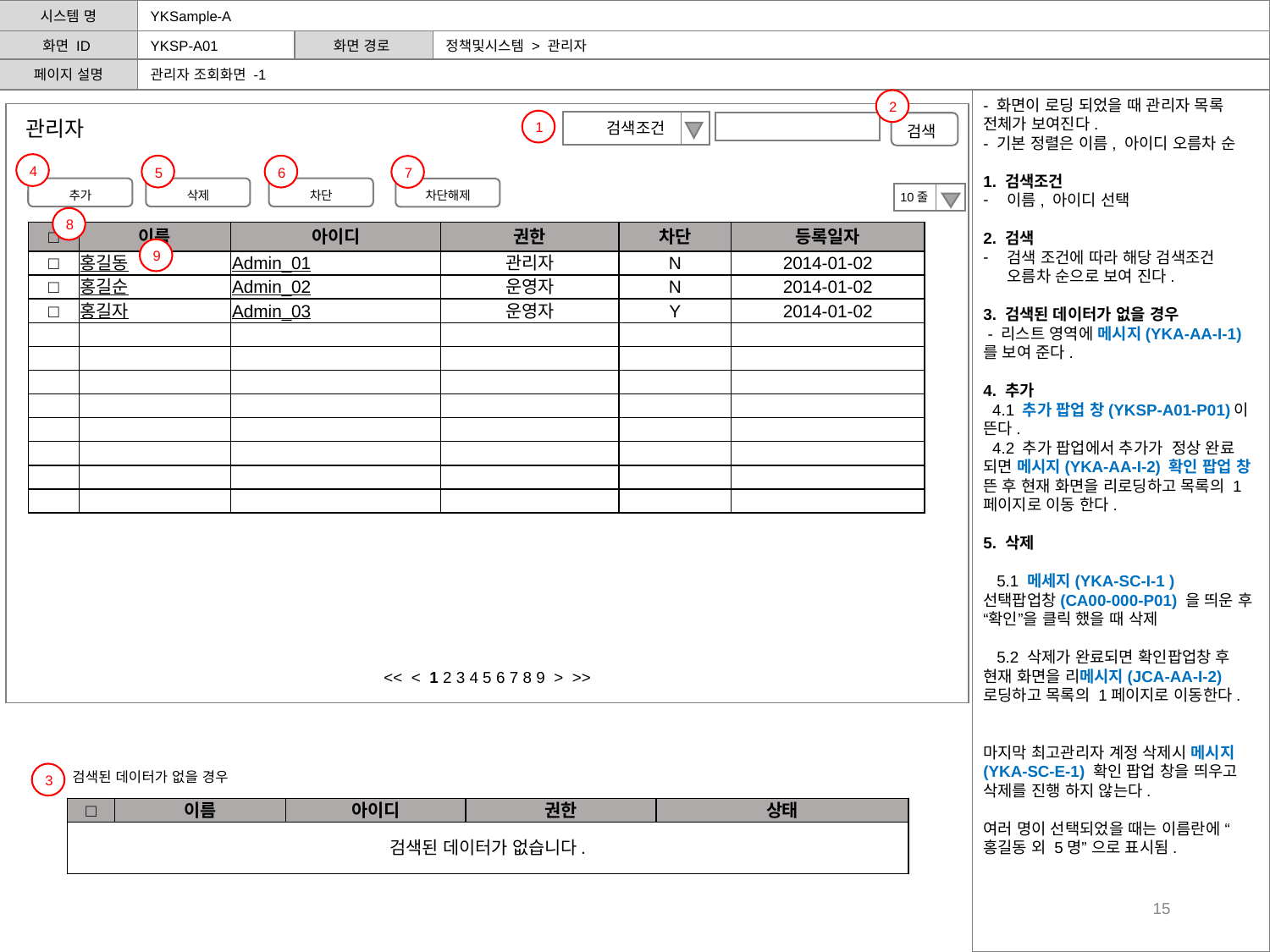

시스템 명
YKSample-A
화면 ID
YKSP-A01
화면 경로
정책및시스템 > 관리자
페이지 설명
관리자 조회화면 -1
- 화면이 로딩 되었을 때 관리자 목록 전체가 보여진다.
- 기본 정렬은 이름, 아이디 오름차 순

1. 검색조건
이름, 아이디 선택

2. 검색
검색 조건에 따라 해당 검색조건 오름차 순으로 보여 진다.

3. 검색된 데이터가 없을 경우
 - 리스트 영역에 메시지(YKA-AA-I-1)를 보여 준다.

4. 추가
  4.1 추가 팝업 창(YKSP-A01-P01)이 뜬다.
  4.2 추가 팝업에서 추가가  정상 완료 되면 메시지(YKA-AA-I-2) 확인 팝업 창  뜬 후 현재 화면을 리로딩하고 목록의 1페이지로 이동 한다.

5. 삭제

   5.1 메세지(YKA-SC-I-1 )  선택팝업창(CA00-000-P01) 을 띄운 후 “확인”을 클릭 했을 때 삭제

   5.2 삭제가 완료되면 확인팝업창 후  현재 화면을 리메시지(JCA-AA-I-2)로딩하고 목록의 1페이지로 이동한다.

마지막 최고관리자 계정 삭제시 메시지 (YKA-SC-E-1) 확인 팝업 창을 띄우고 삭제를 진행 하지 않는다.

여러 명이 선택되었을 때는 이름란에 “홍길동 외 5명” 으로 표시됨.

2

관리자

1
검색조건

검색

4

5

6

7

추가

삭제

차단

차단해제
10줄

8
| □ | 이름 | 아이디 | 권한 | 차단 | 등록일자 |
| --- | --- | --- | --- | --- | --- |
| □ | 홍길동 | Admin\_01 | 관리자 | N | 2014-01-02 |
| □ | 홍길순 | Admin\_02 | 운영자 | N | 2014-01-02 |
| □ | 홍길자 | Admin\_03 | 운영자 | Y | 2014-01-02 |
|  |  |  |  |  |  |
|  |  |  |  |  |  |
|  |  |  |  |  |  |
|  |  |  |  |  |  |
|  |  |  |  |  |  |
|  |  |  |  |  |  |
|  |  |  |  |  |  |
|  |  |  |  |  |  |

9
<<  <  1 2 3 4 5 6 7 8 9  >  >>
검색된 데이터가 없을 경우

3
| □ | 이름 | 아이디 | 권한 | 상태 |
| --- | --- | --- | --- | --- |
| 검색된 데이터가 없습니다. |  |  |  |  |
15